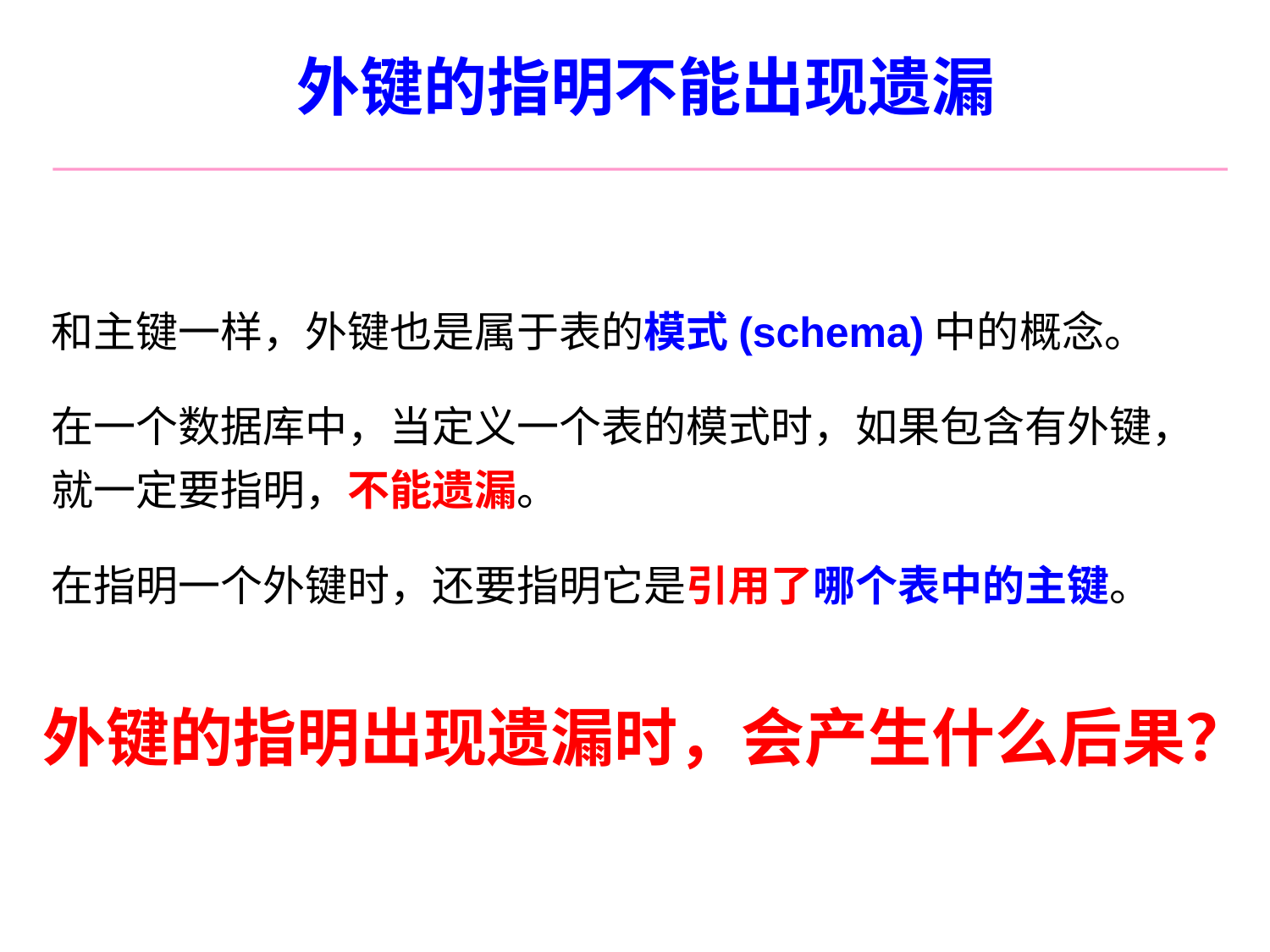

外键的指明不能出现遗漏
和主键一样，外键也是属于表的模式(schema)中的概念。
在一个数据库中，当定义一个表的模式时，如果包含有外键，就一定要指明，不能遗漏。
在指明一个外键时，还要指明它是引用了哪个表中的主键。

外键的指明出现遗漏时，会产生什么后果？